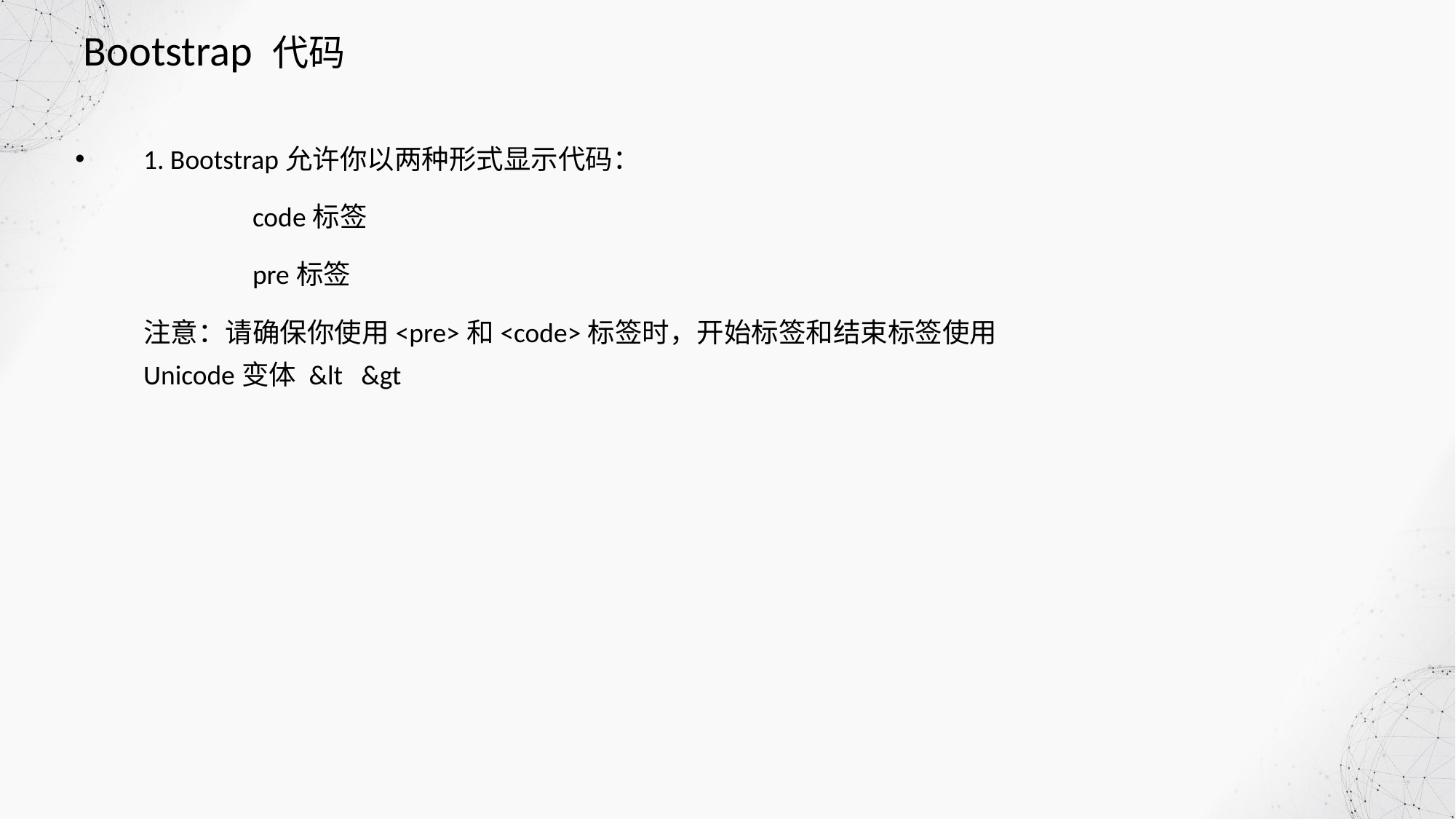

Bootstrap 代码
1. Bootstrap允许你以两种形式显示代码：
		code标签
		pre标签
	注意：请确保你使用<pre>和<code>标签时，开始标签和结束标签使用Unicode变体 &lt   &gt